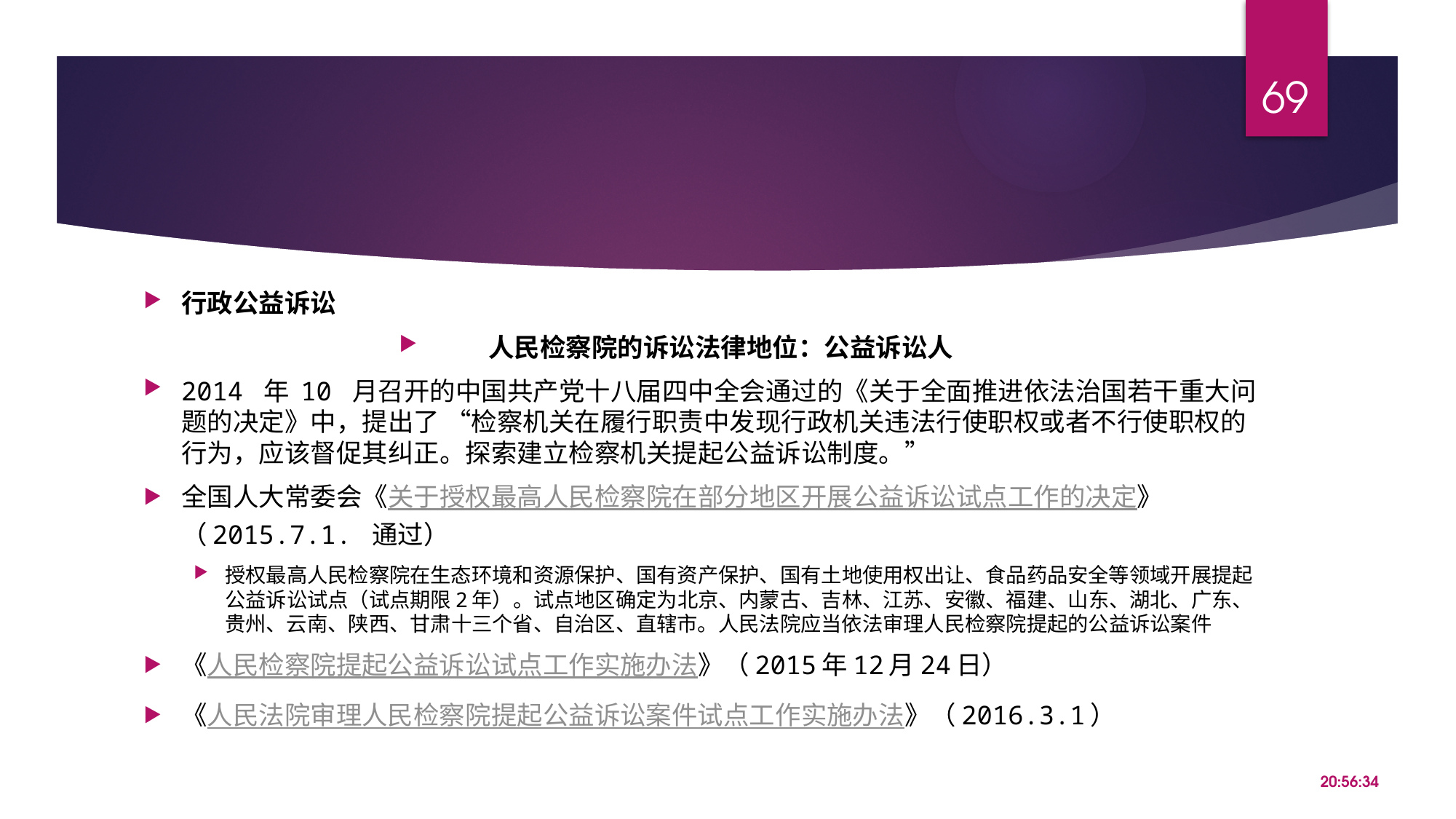

69
#
行政公益诉讼
人民检察院的诉讼法律地位：公益诉讼人
2014 年 10 月召开的中国共产党十八届四中全会通过的《关于全面推进依法治国若干重大问题的决定》中，提出了 “检察机关在履行职责中发现行政机关违法行使职权或者不行使职权的行为，应该督促其纠正。探索建立检察机关提起公益诉讼制度。”
全国人大常委会《关于授权最高人民检察院在部分地区开展公益诉讼试点工作的决定》（2015.7.1. 通过）
授权最高人民检察院在生态环境和资源保护、国有资产保护、国有土地使用权出让、食品药品安全等领域开展提起公益诉讼试点（试点期限2年）。试点地区确定为北京、内蒙古、吉林、江苏、安徽、福建、山东、湖北、广东、贵州、云南、陕西、甘肃十三个省、自治区、直辖市。人民法院应当依法审理人民检察院提起的公益诉讼案件
《人民检察院提起公益诉讼试点工作实施办法》（2015年12月24日）
《人民法院审理人民检察院提起公益诉讼案件试点工作实施办法》（2016.3.1）

20:56:34